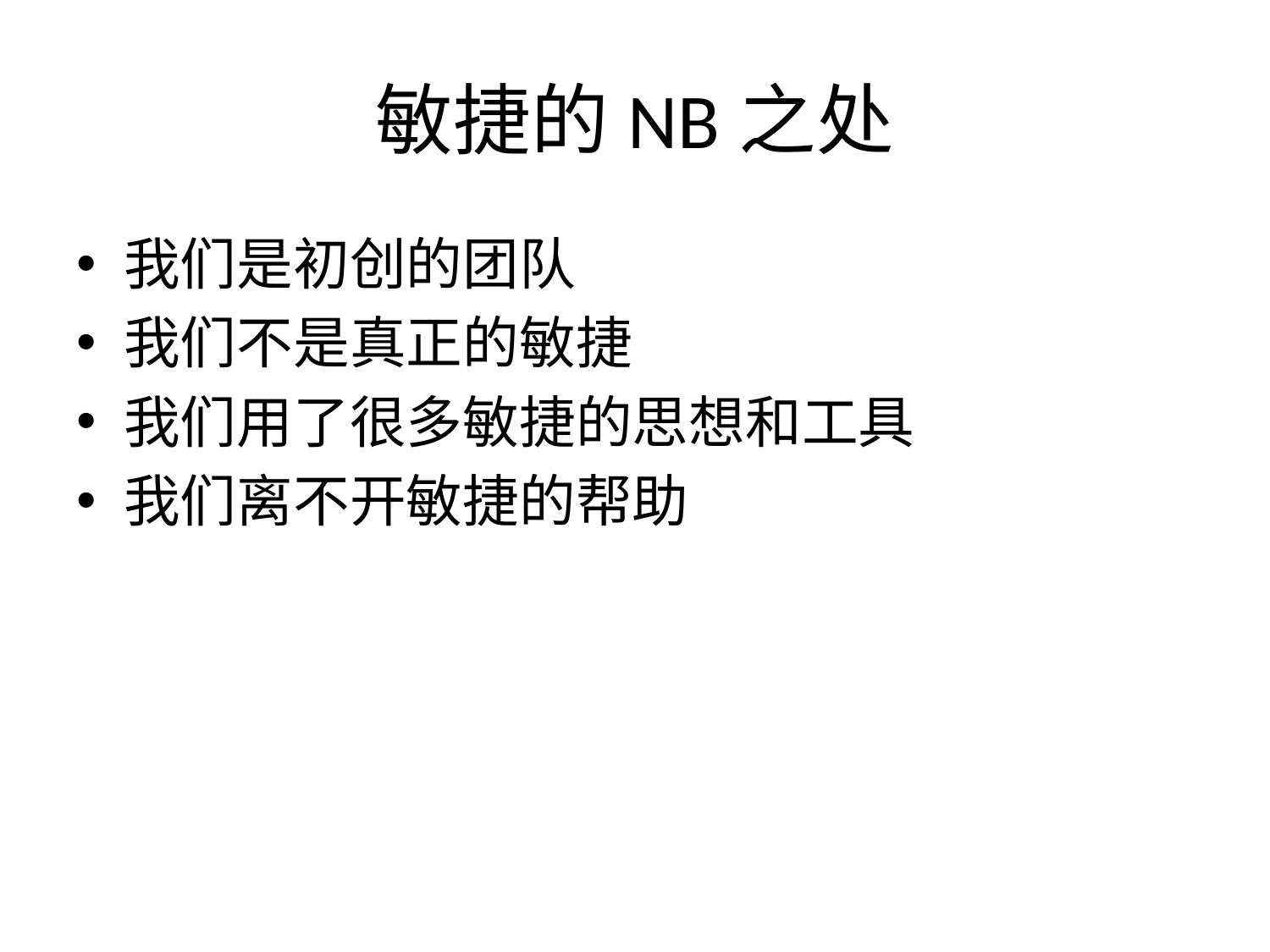

# 敏捷的NB之处
我们是初创的团队
我们不是真正的敏捷
我们用了很多敏捷的思想和工具
我们离不开敏捷的帮助